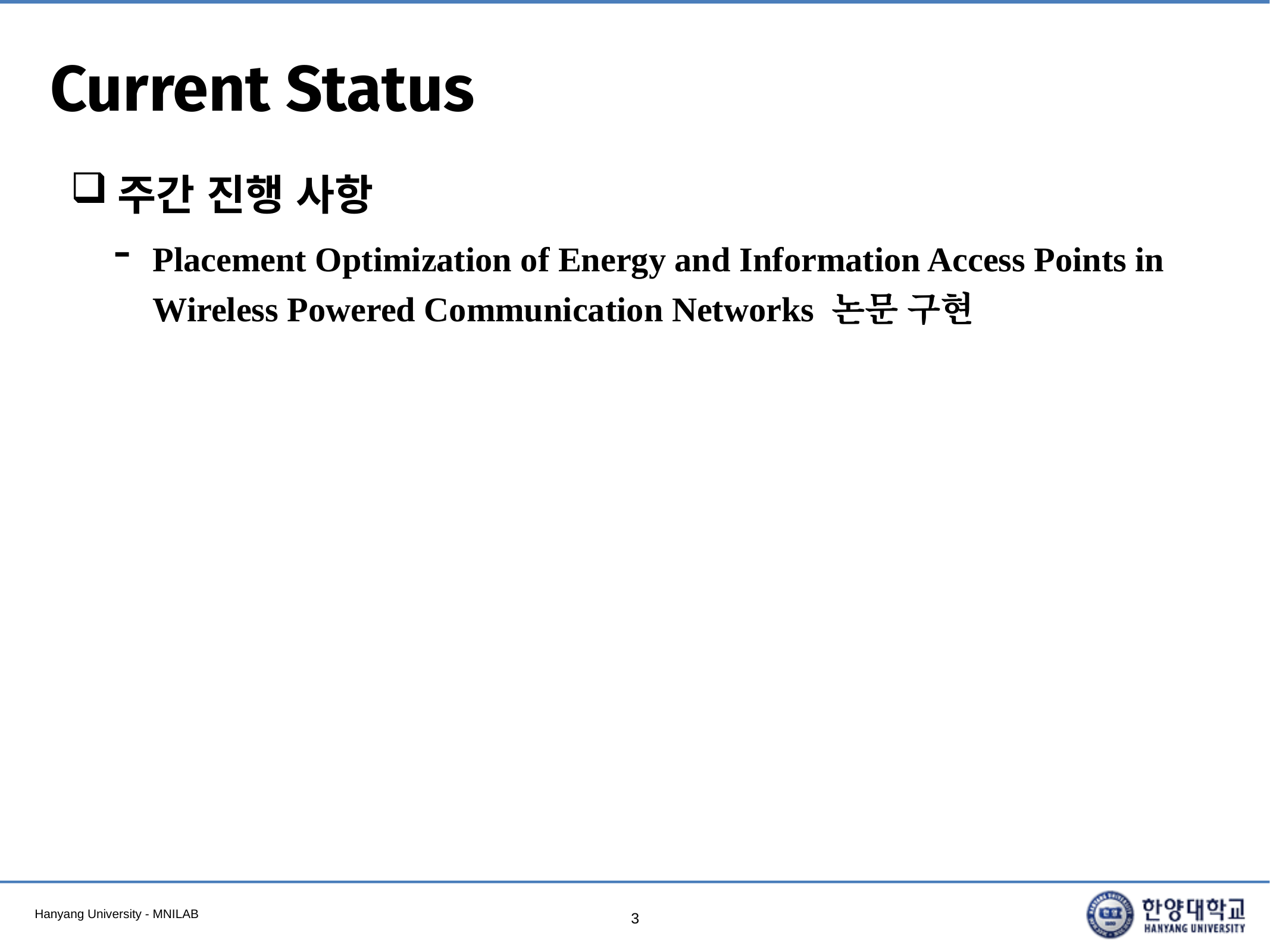

# Current Status
주간 진행 사항
Placement Optimization of Energy and Information Access Points in Wireless Powered Communication Networks 논문 구현
3